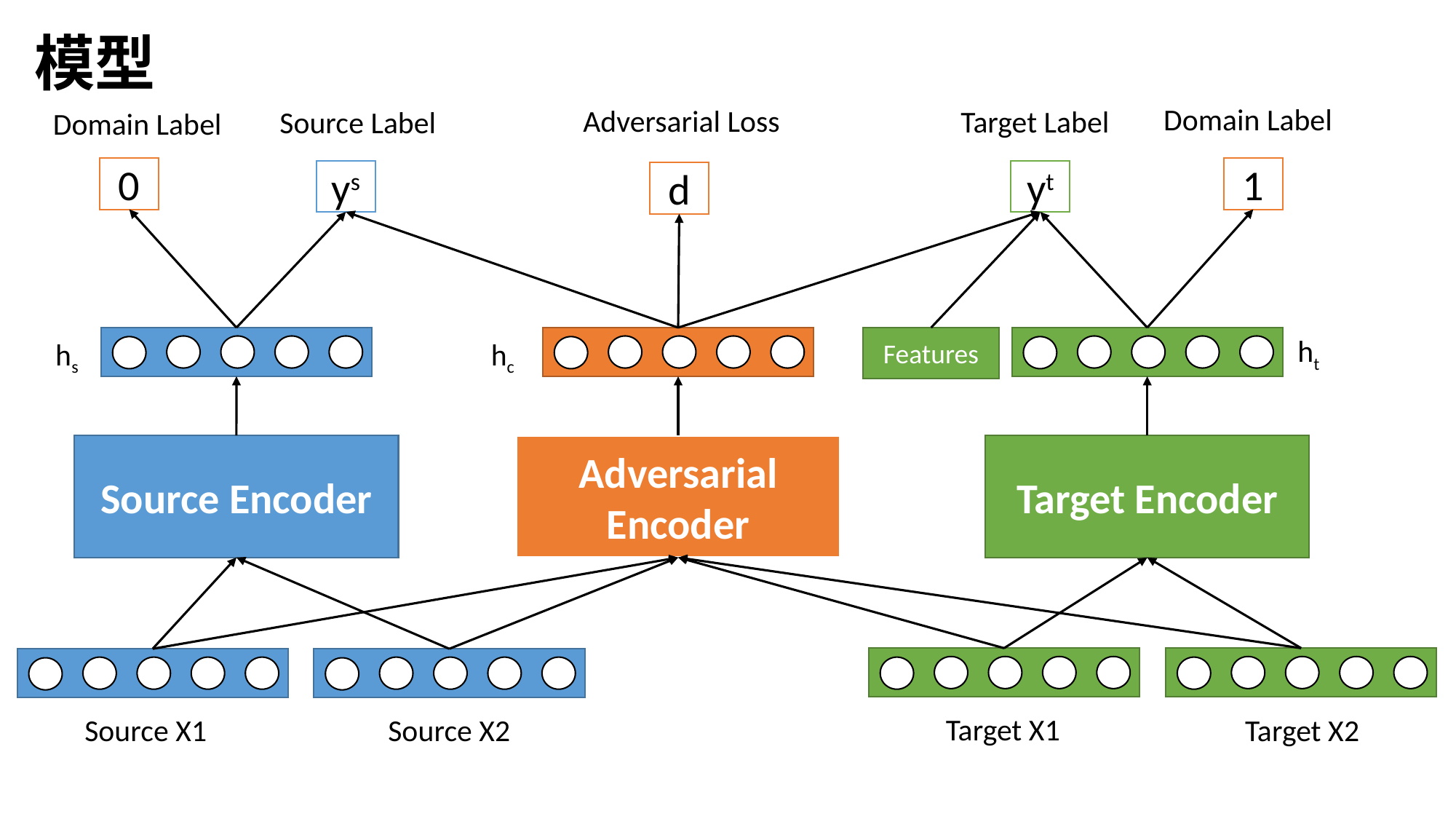

模型
Domain Label
Adversarial Loss
Target Label
Source Label
Domain Label
0
1
ys
yt
d
ht

Features

hs
hc

Target Encoder
Source Encoder
Adversarial Encoder

Target X1
Source X1
Source X2
Target X2